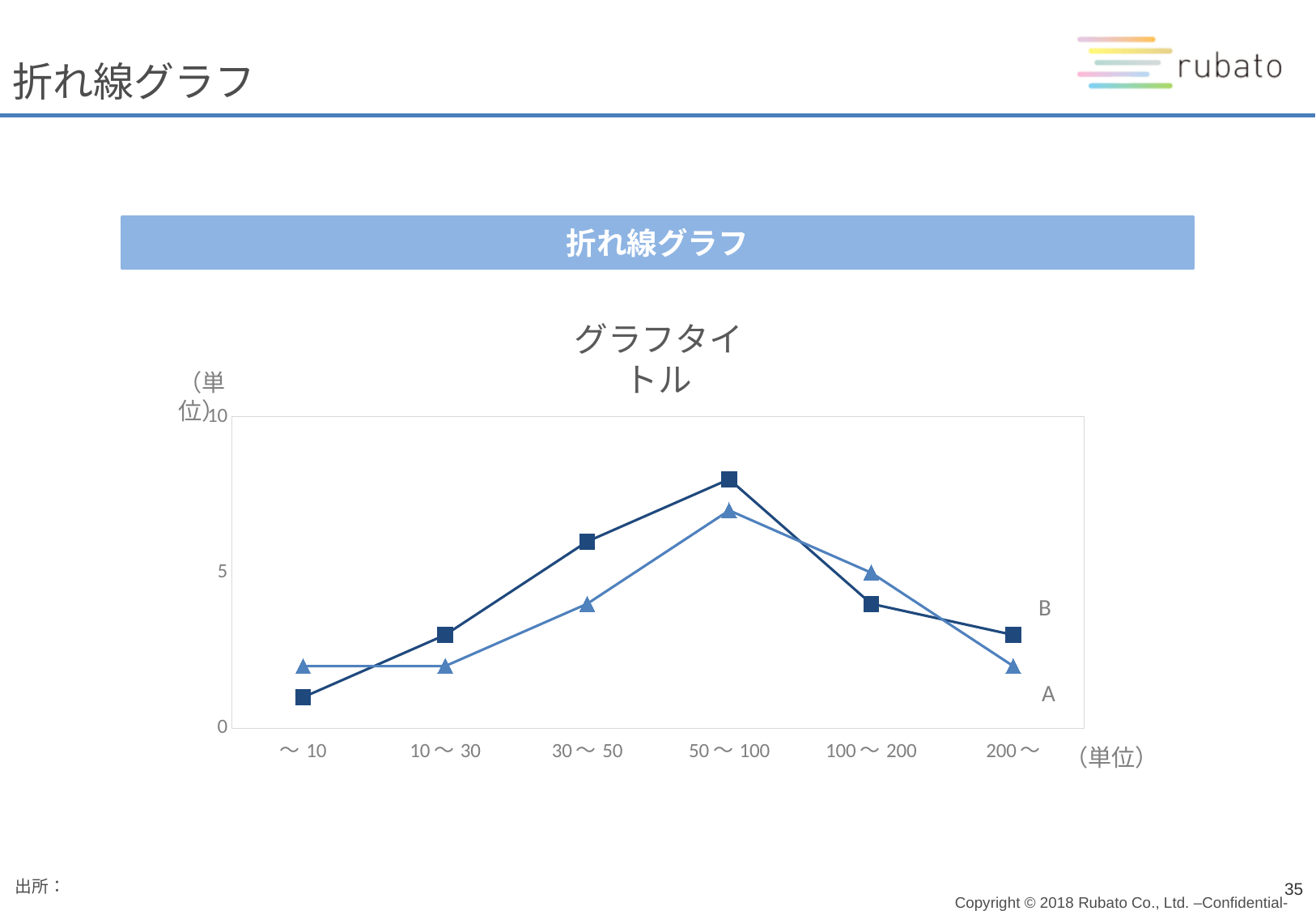

# 折れ線グラフ

折れ線グラフ
グラフタイトル

### Chart

| Category | A | B |
|---|---|---|
| ～10 | 1.0 | 2.0 |
| 10～30 | 3.0 | 2.0 |
| 30～50 | 6.0 | 4.0 |
| 50～100 | 8.0 | 7.0 |
| 100～200 | 4.0 | 5.0 |
| 200～ | 3.0 | 2.0 |
（単位）
B
A
（単位）
出所：
35